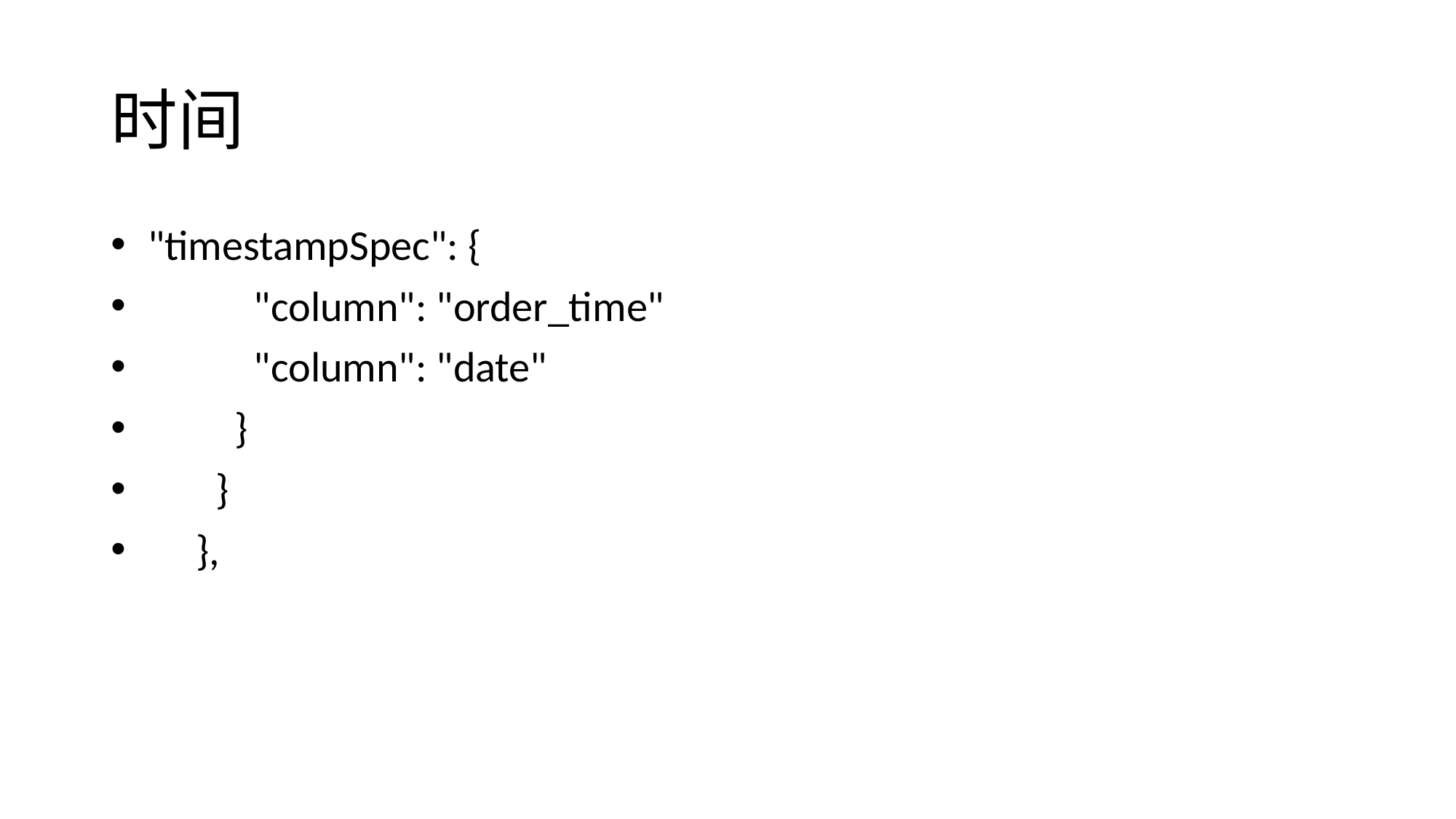

# 时间
 "timestampSpec": {
            "column": "order_time"
            "column": "date"
          }
        }
      },